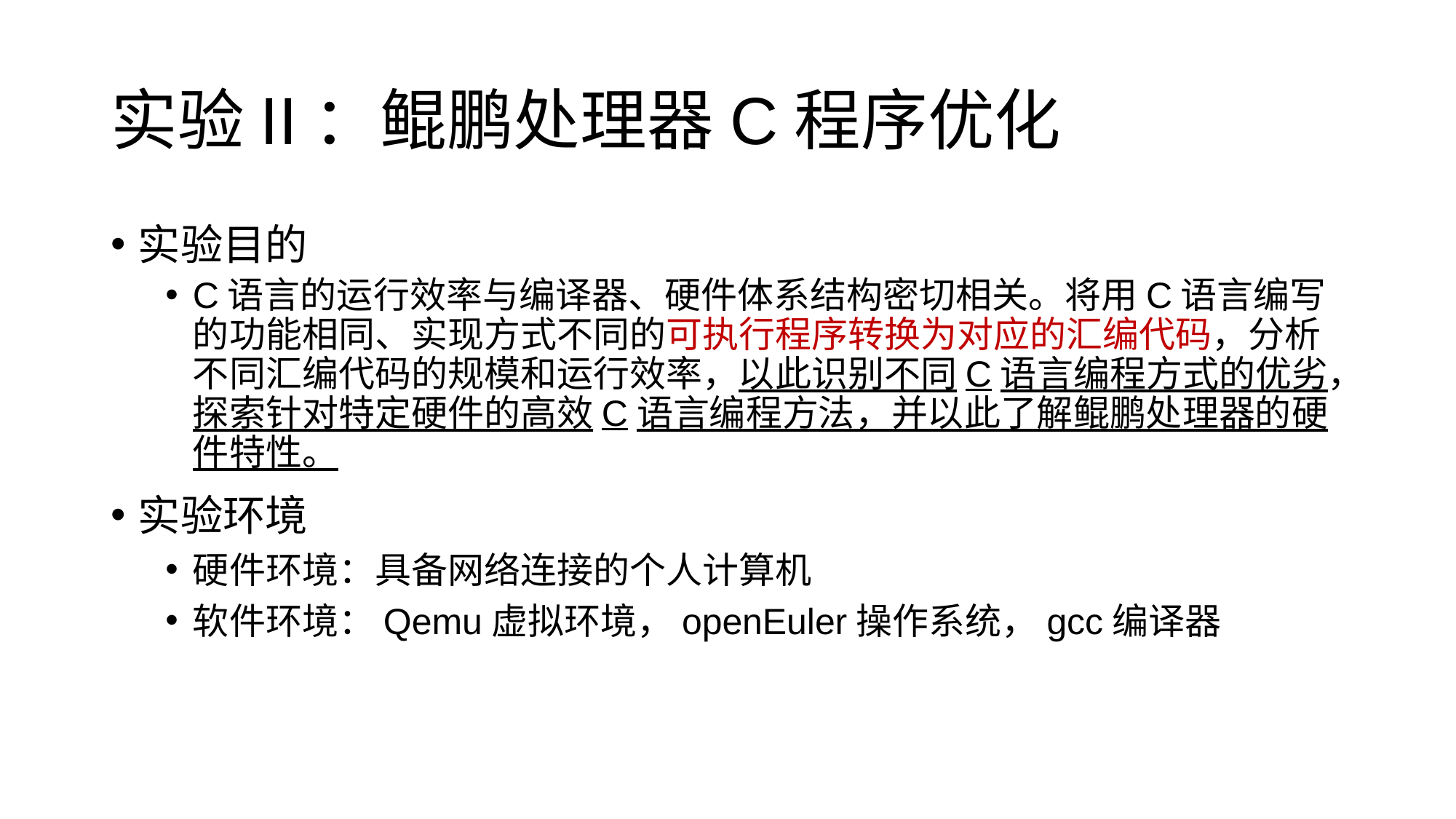

# 实验II：鲲鹏处理器C程序优化
实验目的
C语言的运行效率与编译器、硬件体系结构密切相关。将用C语言编写的功能相同、实现方式不同的可执行程序转换为对应的汇编代码，分析不同汇编代码的规模和运行效率，以此识别不同C语言编程方式的优劣，探索针对特定硬件的高效C语言编程方法，并以此了解鲲鹏处理器的硬件特性。
实验环境
硬件环境：具备网络连接的个人计算机
软件环境：Qemu虚拟环境，openEuler操作系统，gcc编译器